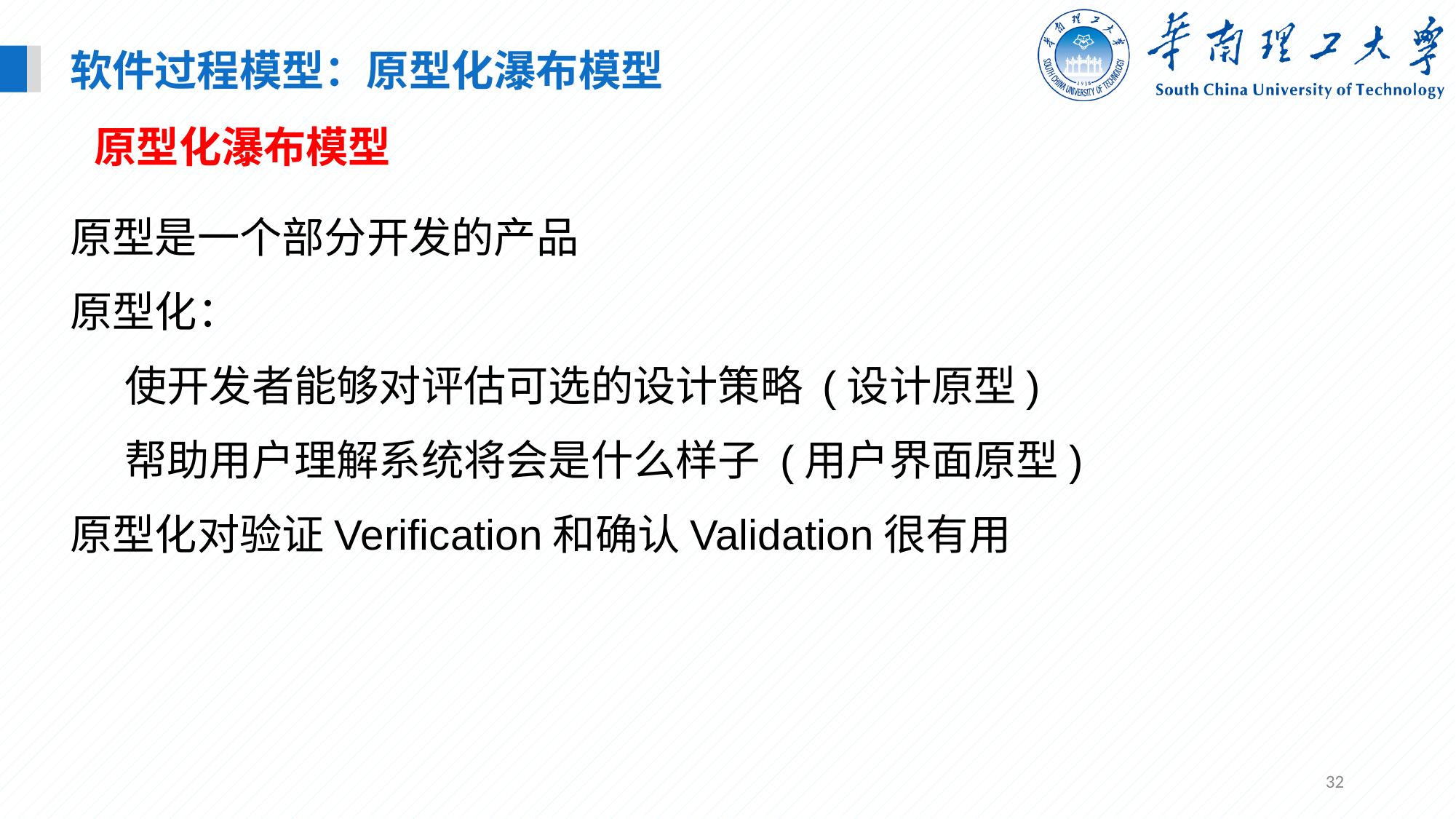

软件过程模型：原型化瀑布模型
原型化瀑布模型
原型是一个部分开发的产品
原型化：
使开发者能够对评估可选的设计策略 (设计原型)
帮助用户理解系统将会是什么样子 (用户界面原型)
原型化对验证Verification和确认Validation很有用
32